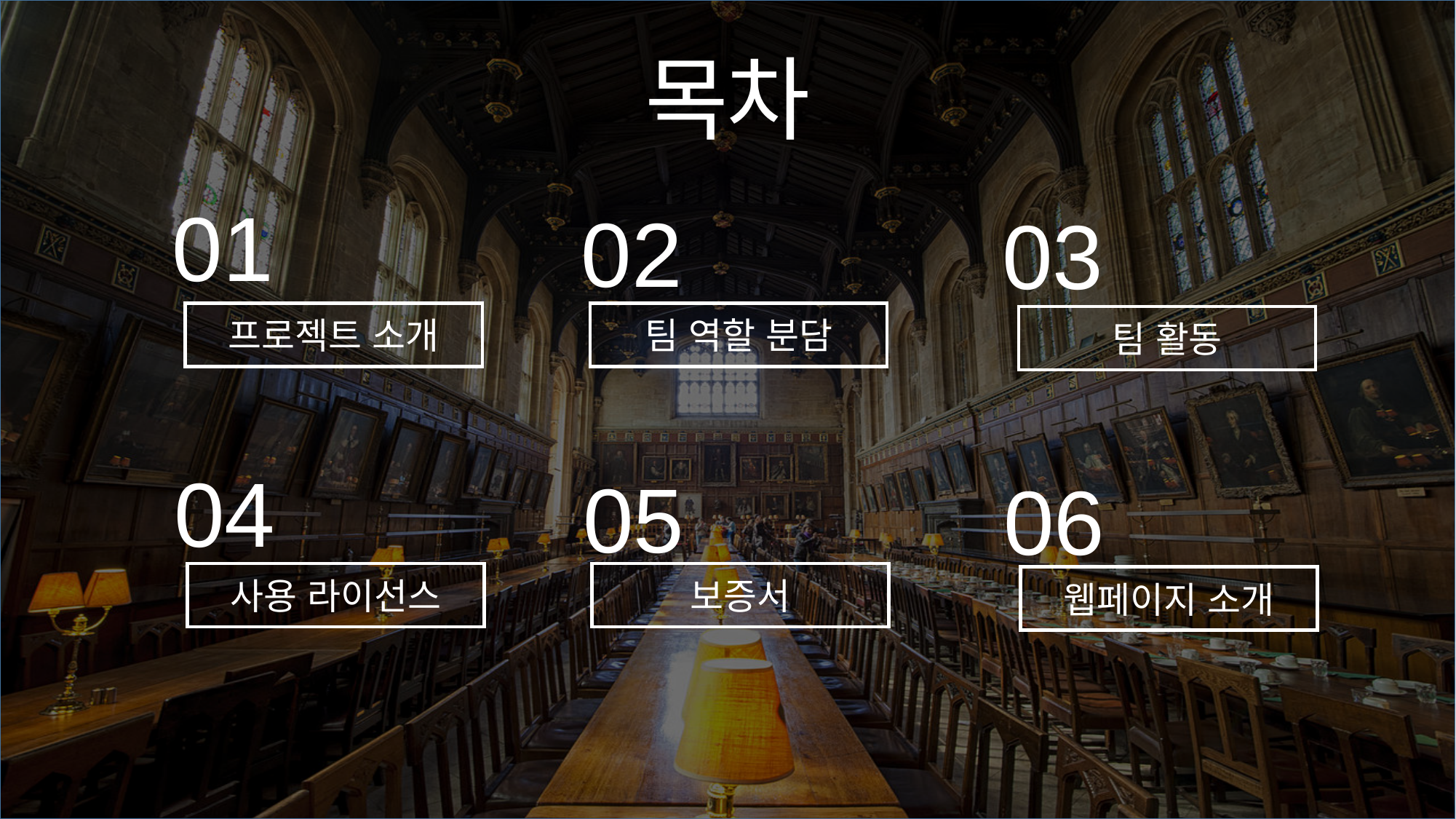

목차
01
02
03
프로젝트 소개
팀 역할 분담
팀 활동
04
05
06
사용 라이선스
보증서
웹페이지 소개